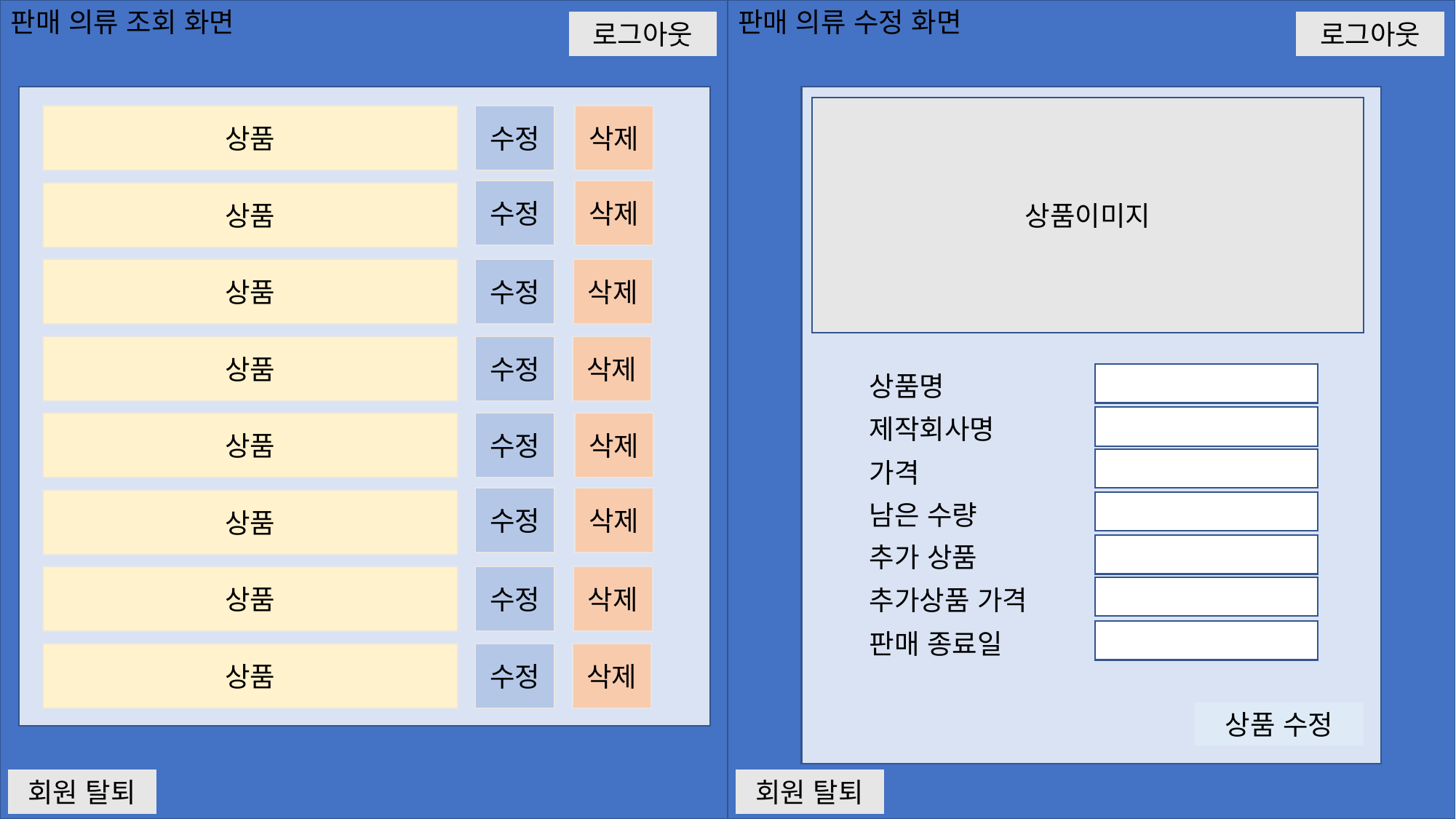

판매 의류 조회 화면
판매 의류 수정 화면
로그아웃

상품이미지

상품명
제작회사명

가격

남은 수량
추가 상품

추가상품 가격

판매 종료일
상품 수정
회원 탈퇴

로그아웃

상품
수정
삭제
수정
삭제
상품
상품
수정
삭제
상품
수정
삭제
상품
수정
삭제
수정
삭제
상품
상품
수정
삭제
상품
수정
삭제
회원 탈퇴